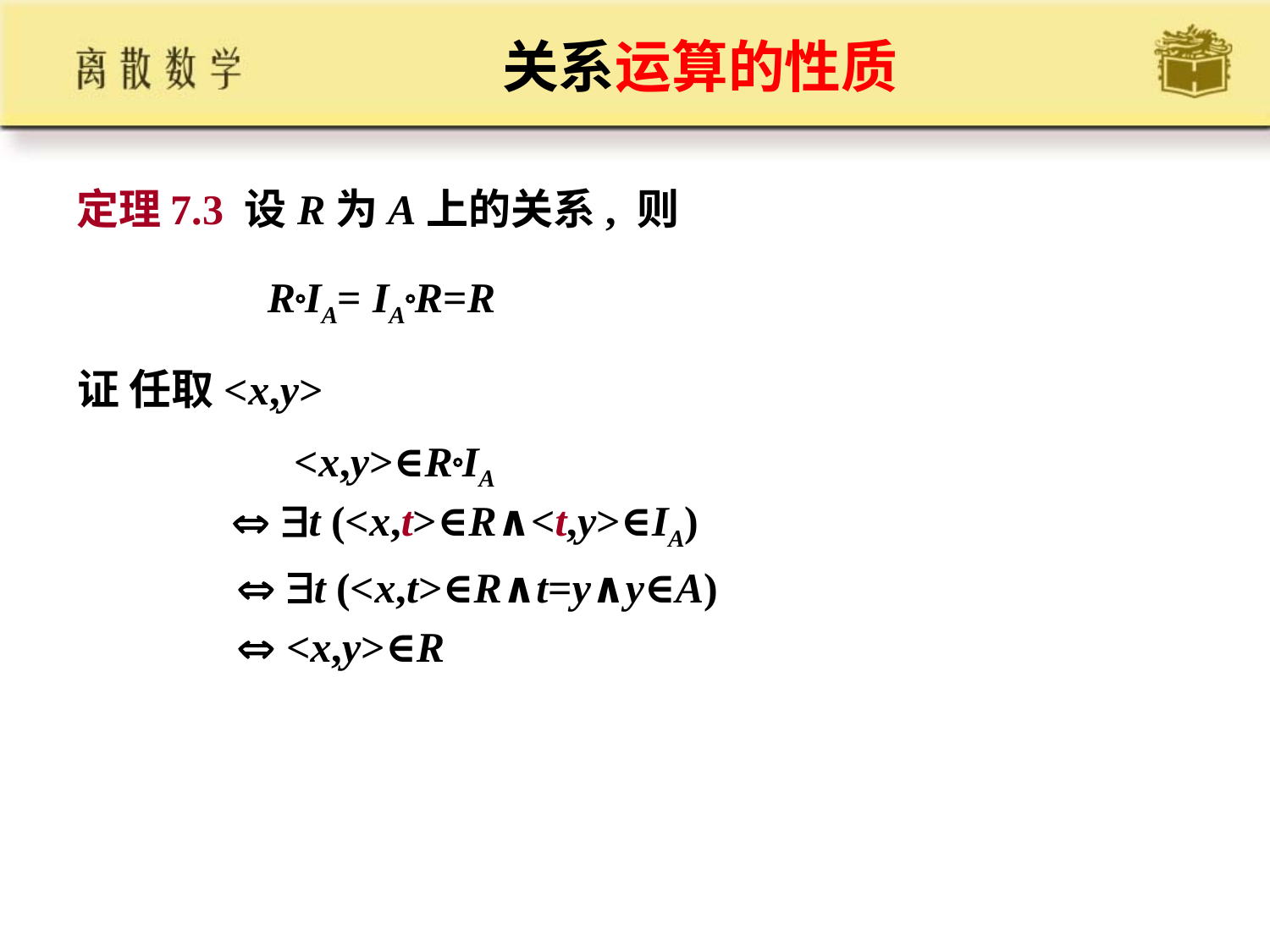

# 关系运算的性质
定理7.3 设R为A上的关系, 则
              R°IA= IA°R=R
证 任取<x,y>
                <x,y>∈R°IA
          ⇔ ∃t (<x,t>∈R∧<t,y>∈IA)
               ⇔ ∃t (<x,t>∈R∧t=y∧y∈A)
               ⇔ <x,y>∈R

23